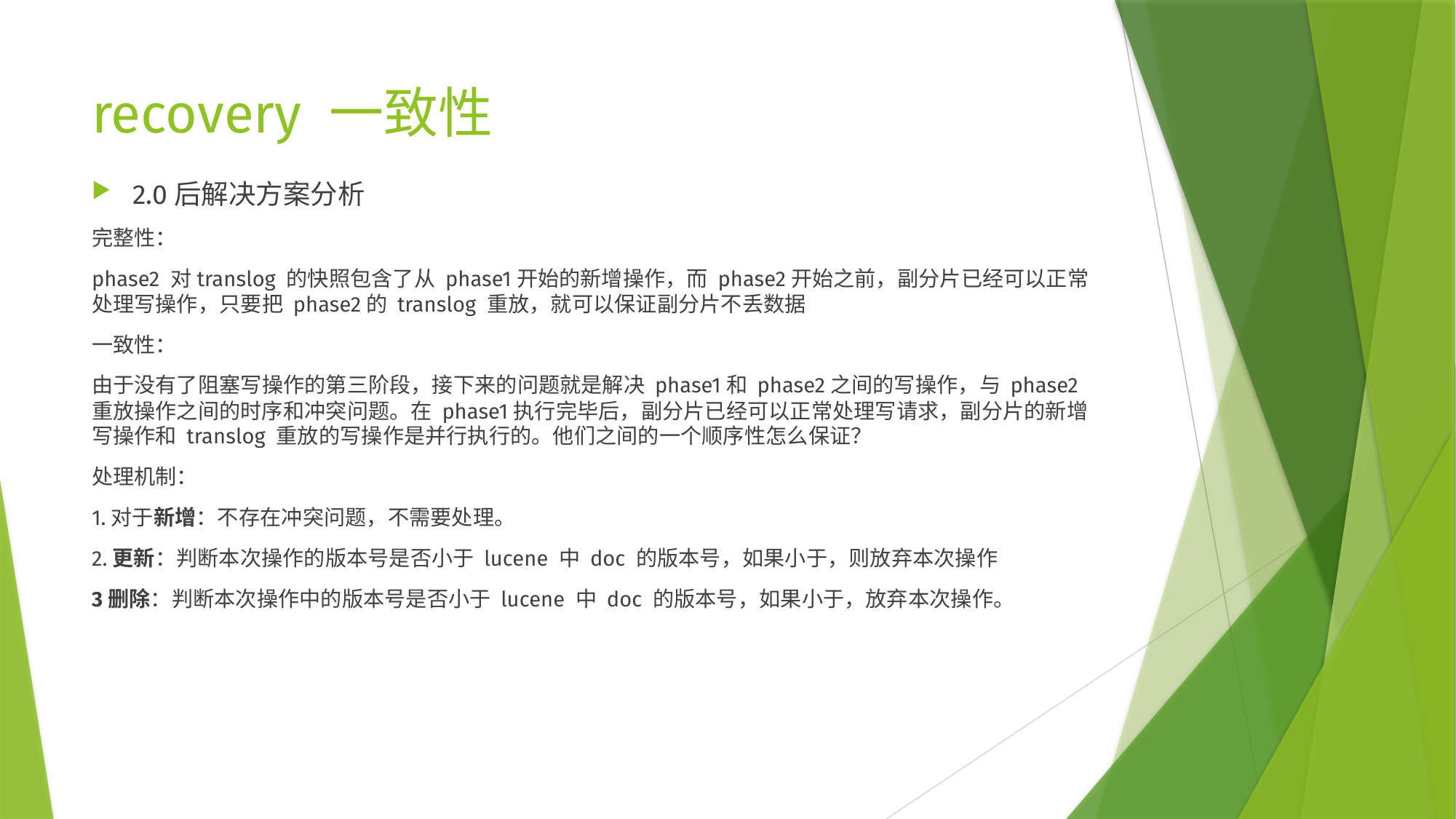

# recovery 一致性
2.0后解决方案分析
完整性：
phase2 对translog 的快照包含了从 phase1开始的新增操作，而 phase2开始之前，副分片已经可以正常处理写操作，只要把 phase2的 translog 重放，就可以保证副分片不丢数据
一致性：
由于没有了阻塞写操作的第三阶段，接下来的问题就是解决 phase1和 phase2之间的写操作，与 phase2重放操作之间的时序和冲突问题。在 phase1执行完毕后，副分片已经可以正常处理写请求，副分片的新增写操作和 translog 重放的写操作是并行执行的。他们之间的一个顺序性怎么保证？
处理机制：
1.对于新增：不存在冲突问题，不需要处理。
2.更新：判断本次操作的版本号是否小于 lucene 中 doc 的版本号，如果小于，则放弃本次操作
3删除：判断本次操作中的版本号是否小于 lucene 中 doc 的版本号，如果小于，放弃本次操作。